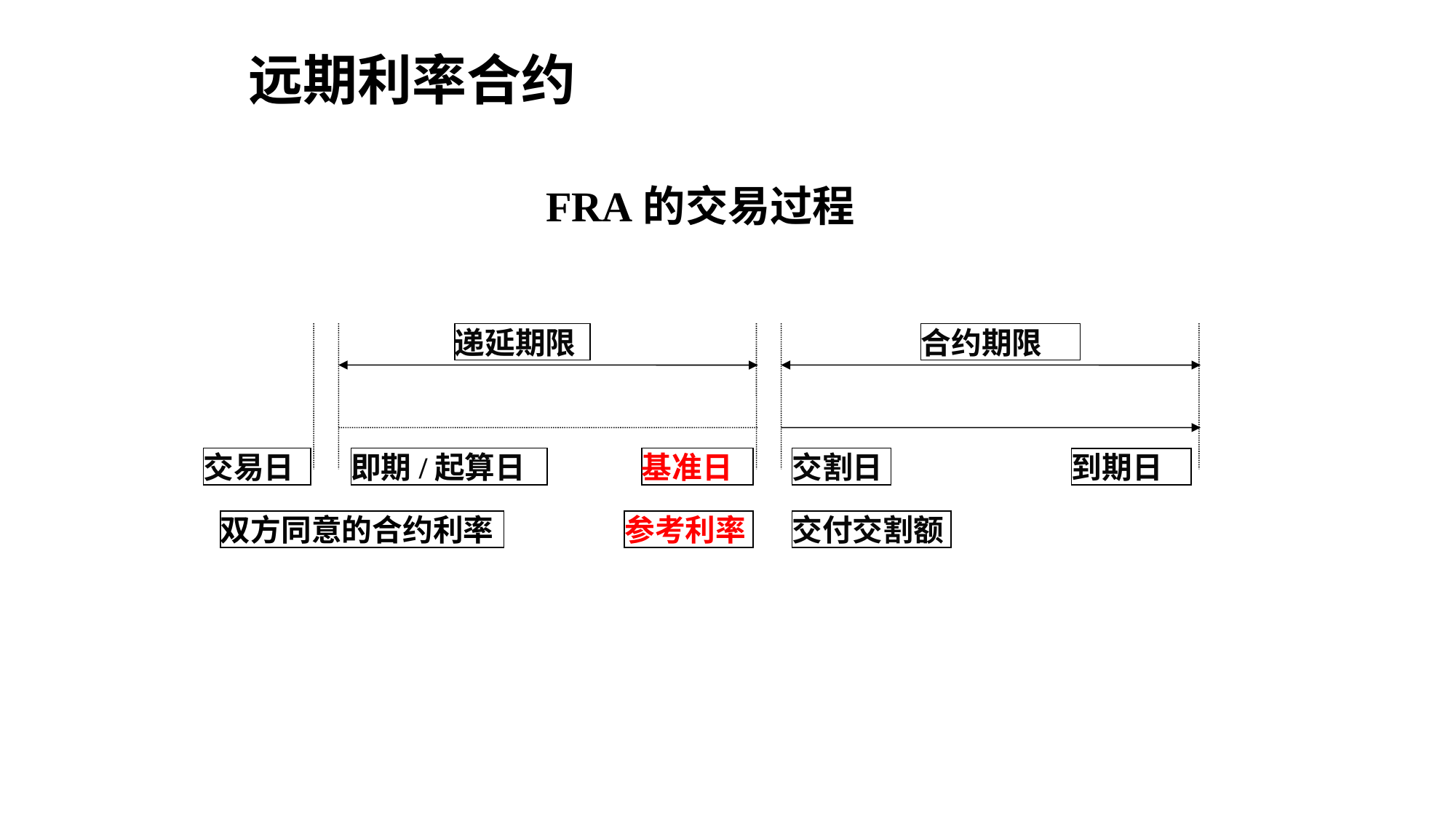

远期利率合约
# FRA的交易过程

递延期限

合约期限

交易日
即期/起算日
基准日
交割日
到期日
双方同意的合约利率
参考利率
交付交割额